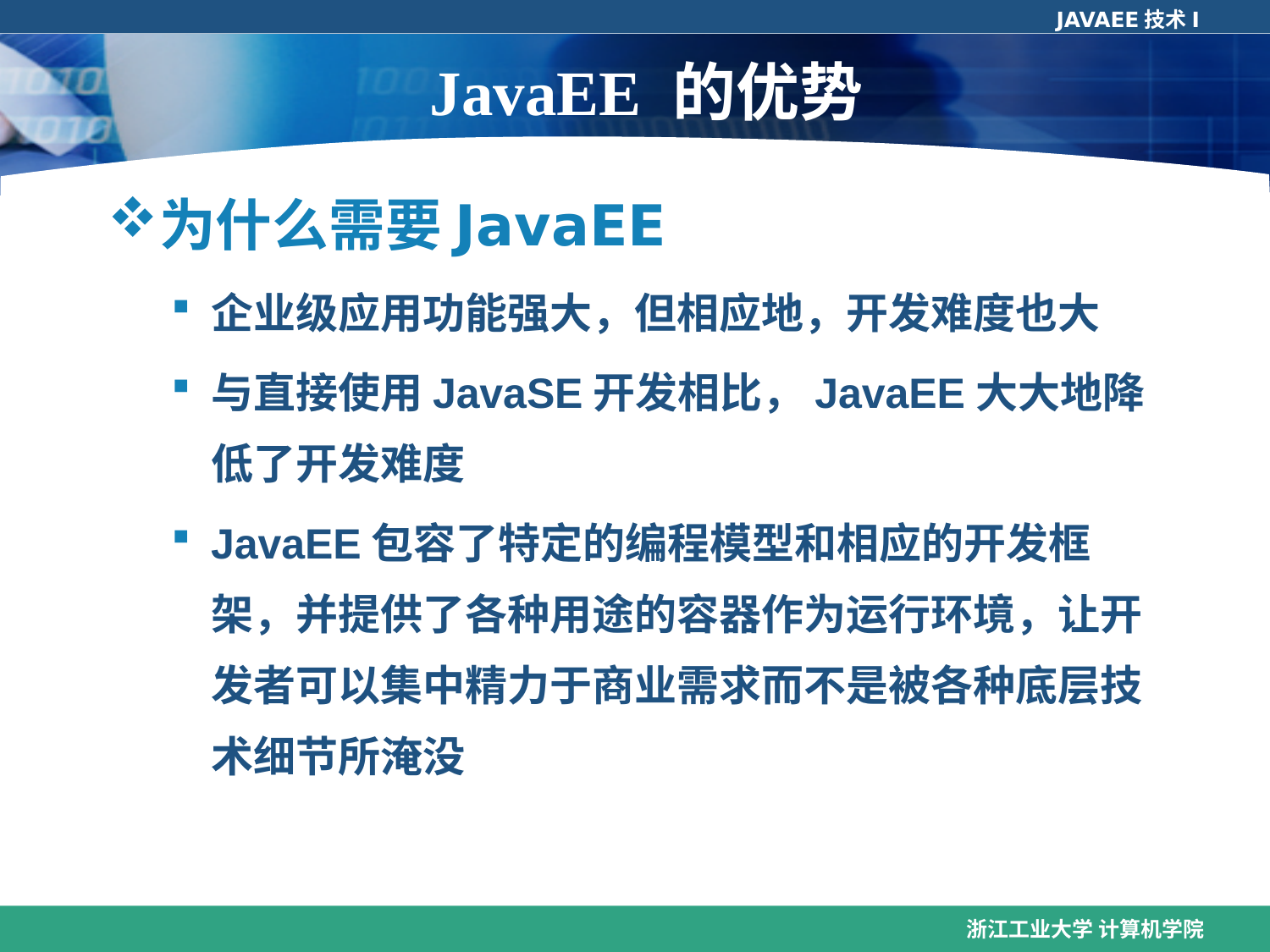

# JavaEE 的优势
为什么需要JavaEE
企业级应用功能强大，但相应地，开发难度也大
与直接使用JavaSE开发相比，JavaEE大大地降低了开发难度
JavaEE包容了特定的编程模型和相应的开发框架，并提供了各种用途的容器作为运行环境，让开发者可以集中精力于商业需求而不是被各种底层技术细节所淹没